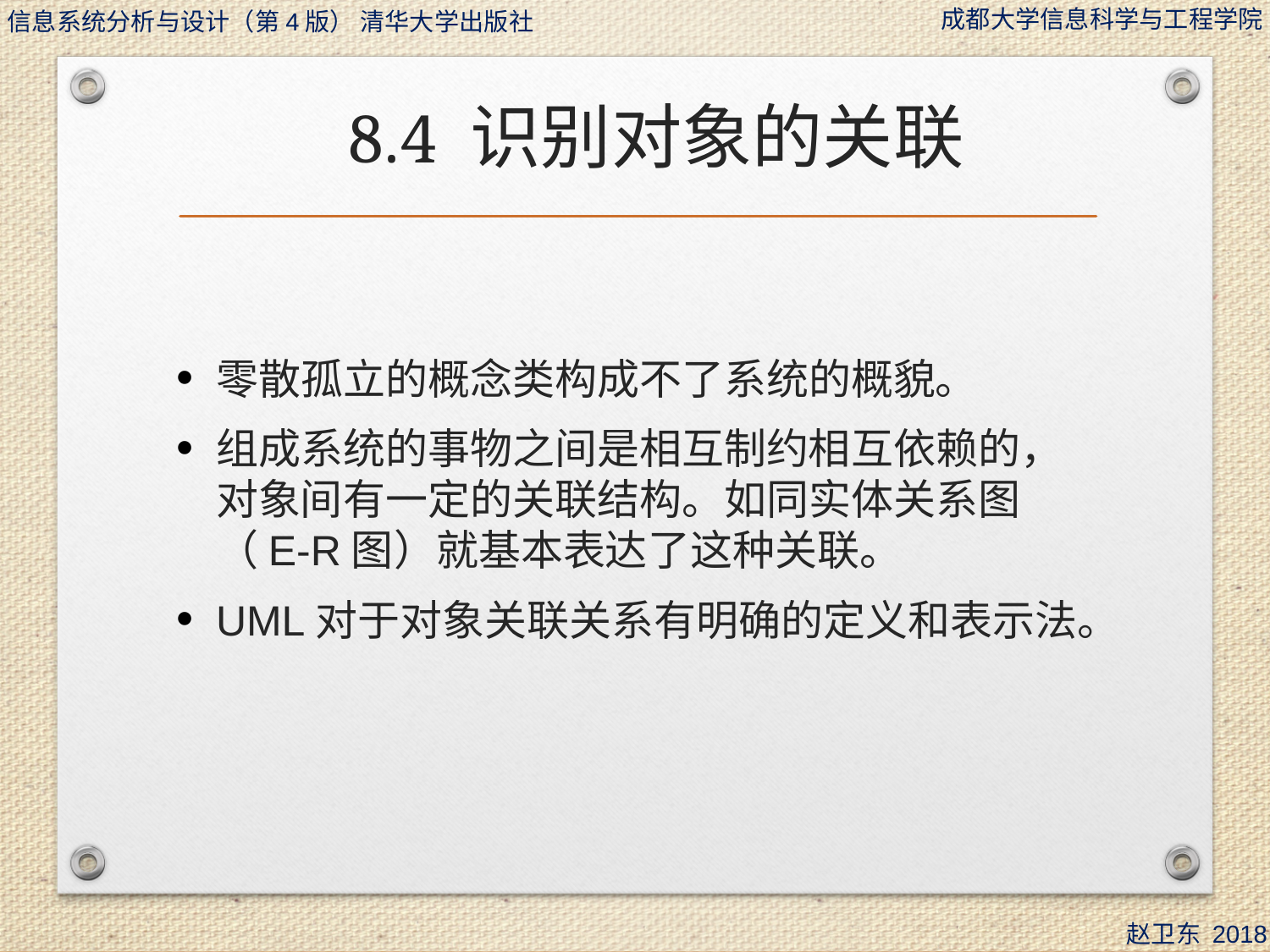

# 8.4 识别对象的关联
零散孤立的概念类构成不了系统的概貌。
组成系统的事物之间是相互制约相互依赖的，对象间有一定的关联结构。如同实体关系图（E-R图）就基本表达了这种关联。
UML对于对象关联关系有明确的定义和表示法。